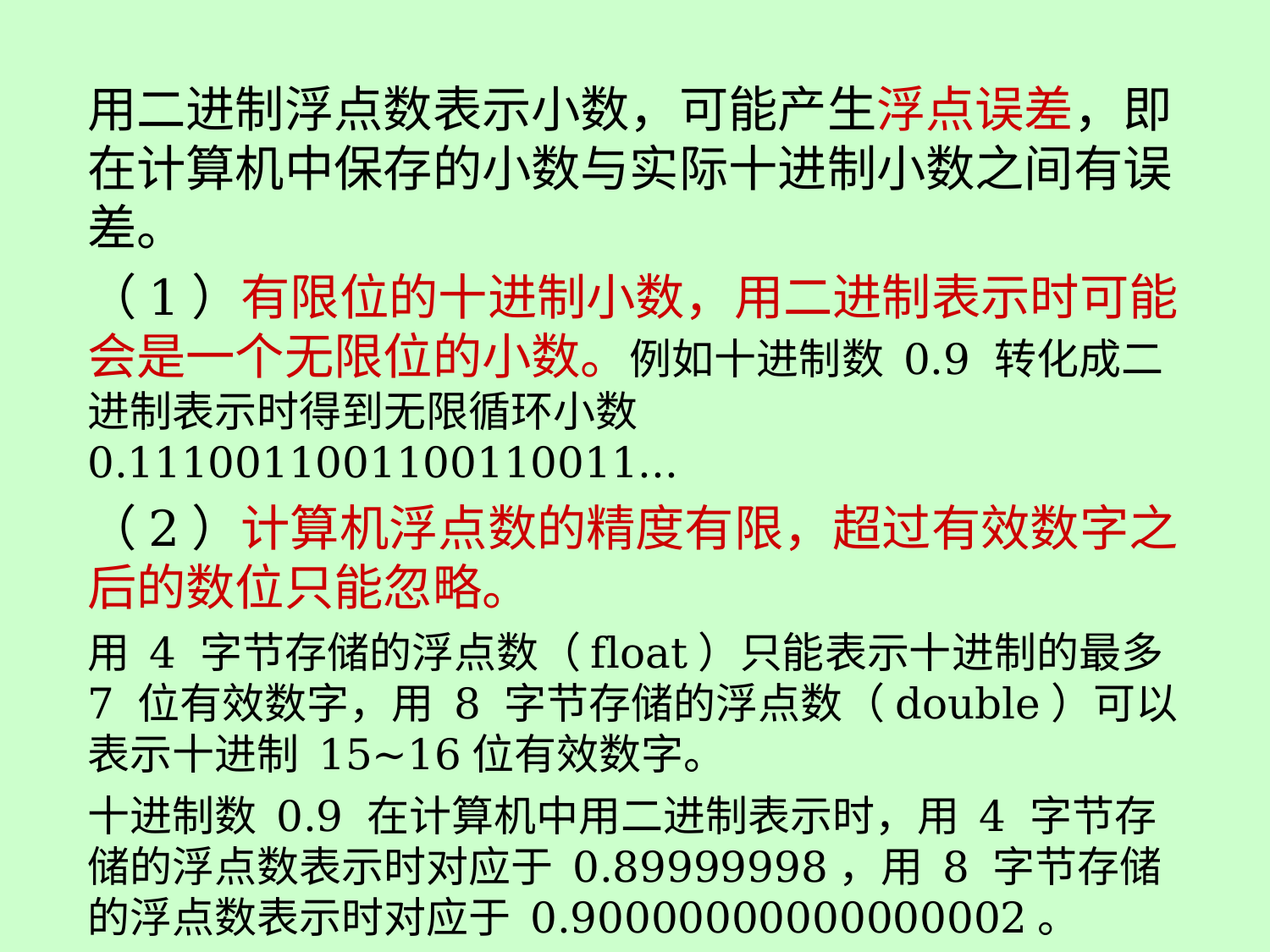

用二进制浮点数表示小数，可能产生浮点误差，即在计算机中保存的小数与实际十进制小数之间有误差。
（1）有限位的十进制小数，用二进制表示时可能会是一个无限位的小数。例如十进制数 0.9 转化成二进制表示时得到无限循环小数 0.1110011001100110011...
（2）计算机浮点数的精度有限，超过有效数字之后的数位只能忽略。
用 4 字节存储的浮点数（float）只能表示十进制的最多 7 位有效数字，用 8 字节存储的浮点数（double）可以表示十进制 15~16位有效数字。
十进制数 0.9 在计算机中用二进制表示时，用 4 字节存储的浮点数表示时对应于 0.89999998，用 8 字节存储的浮点数表示时对应于 0.90000000000000002。
94